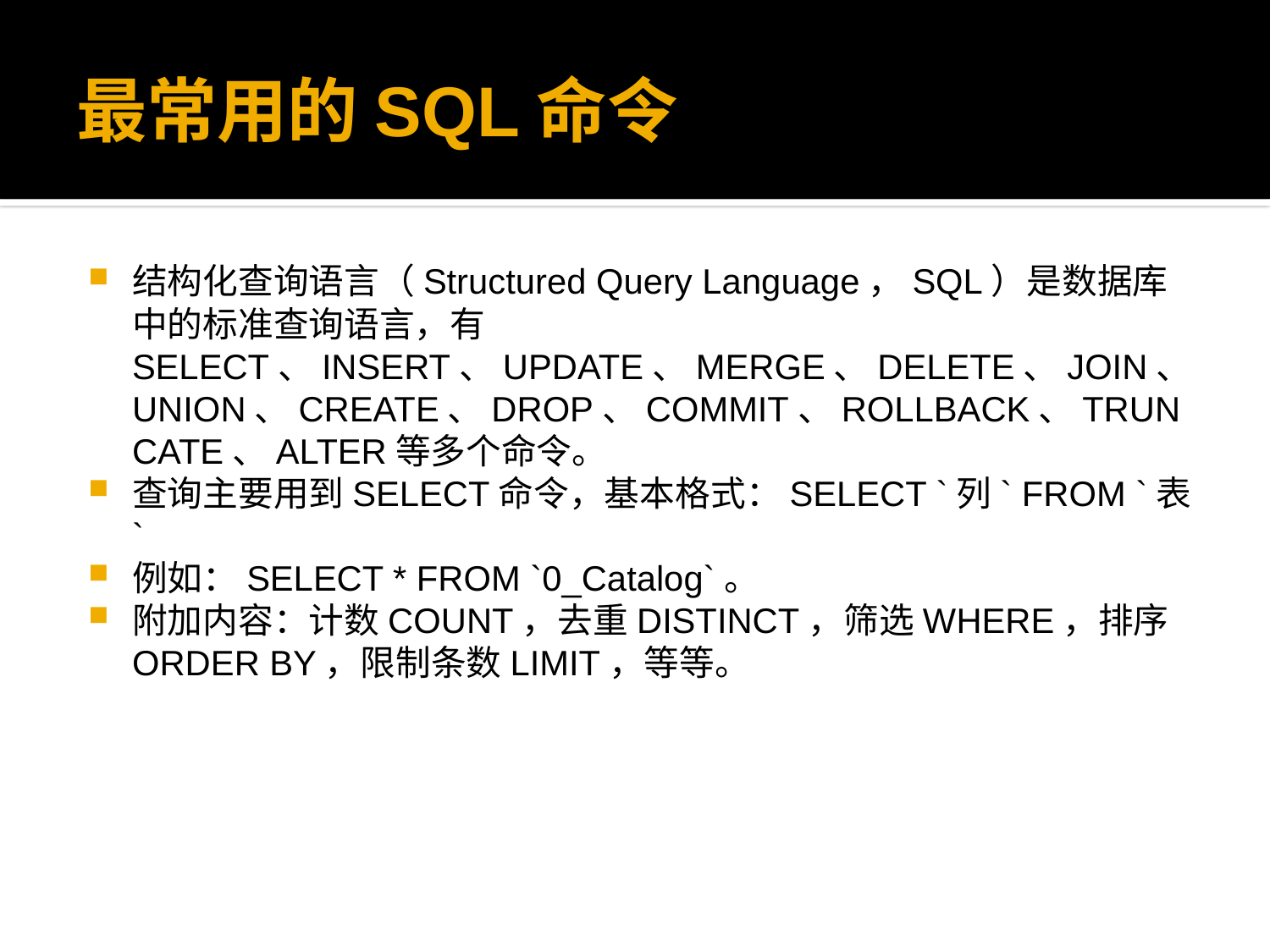

# 最常用的SQL命令
结构化查询语言（Structured Query Language，SQL）是数据库中的标准查询语言，有SELECT、INSERT、UPDATE、MERGE、DELETE、JOIN、UNION、CREATE、DROP、COMMIT、ROLLBACK、TRUNCATE、ALTER等多个命令。
查询主要用到SELECT命令，基本格式：SELECT `列` FROM `表`
例如：SELECT * FROM `0_Catalog`。
附加内容：计数COUNT，去重DISTINCT，筛选WHERE，排序ORDER BY，限制条数LIMIT，等等。